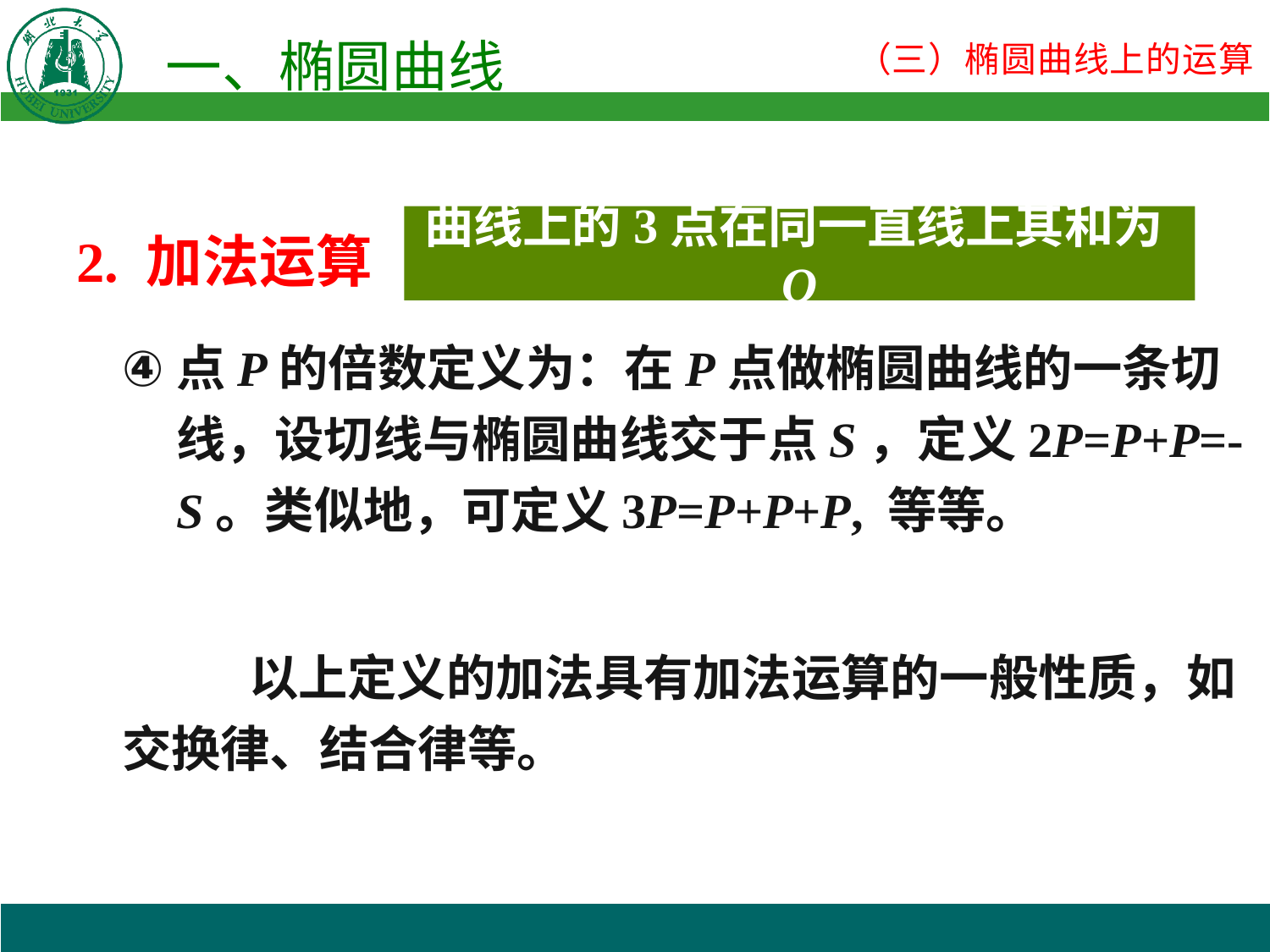

2. 加法运算
点P的倍数定义为：在P点做椭圆曲线的一条切线，设切线与椭圆曲线交于点S，定义2P=P+P=-S。类似地，可定义3P=P+P+P, 等等。

	以上定义的加法具有加法运算的一般性质，如交换律、结合律等。

曲线上的3点在同一直线上其和为O